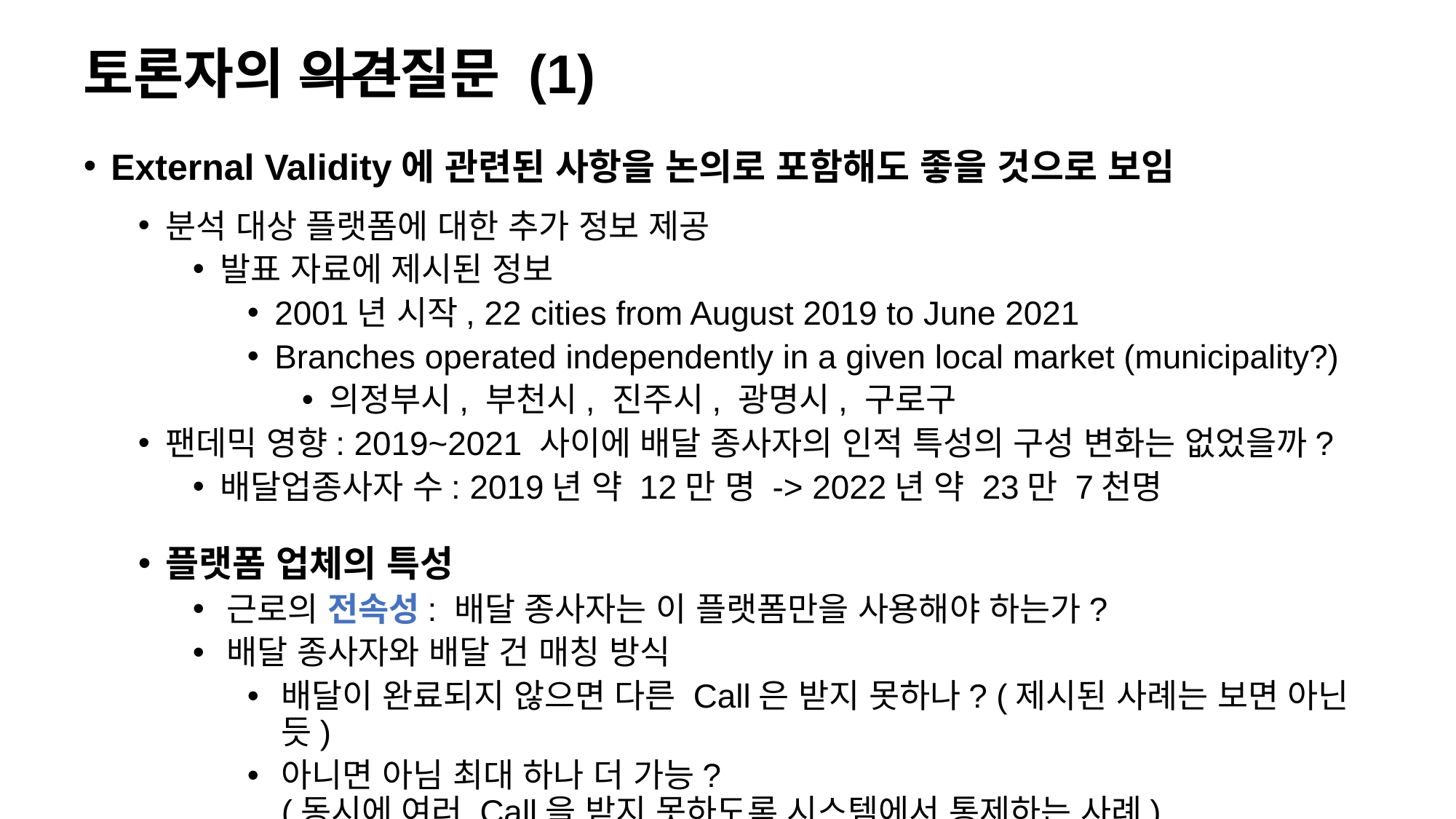

# 토론자의 의견질문 (1)
External Validity에 관련된 사항을 논의로 포함해도 좋을 것으로 보임
분석 대상 플랫폼에 대한 추가 정보 제공
발표 자료에 제시된 정보
2001년 시작, 22 cities from August 2019 to June 2021
Branches operated independently in a given local market (municipality?)
의정부시, 부천시, 진주시, 광명시, 구로구
팬데믹 영향: 2019~2021 사이에 배달 종사자의 인적 특성의 구성 변화는 없었을까?
배달업종사자 수: 2019년 약 12만 명 -> 2022년 약 23만 7천명

플랫폼 업체의 특성
근로의 전속성: 배달 종사자는 이 플랫폼만을 사용해야 하는가?
배달 종사자와 배달 건 매칭 방식
배달이 완료되지 않으면 다른 Call은 받지 못하나? (제시된 사례는 보면 아닌 듯)
아니면 아님 최대 하나 더 가능?
(동시에 여러 Call을 받지 못하도록 시스템에서 통제하는 사례)